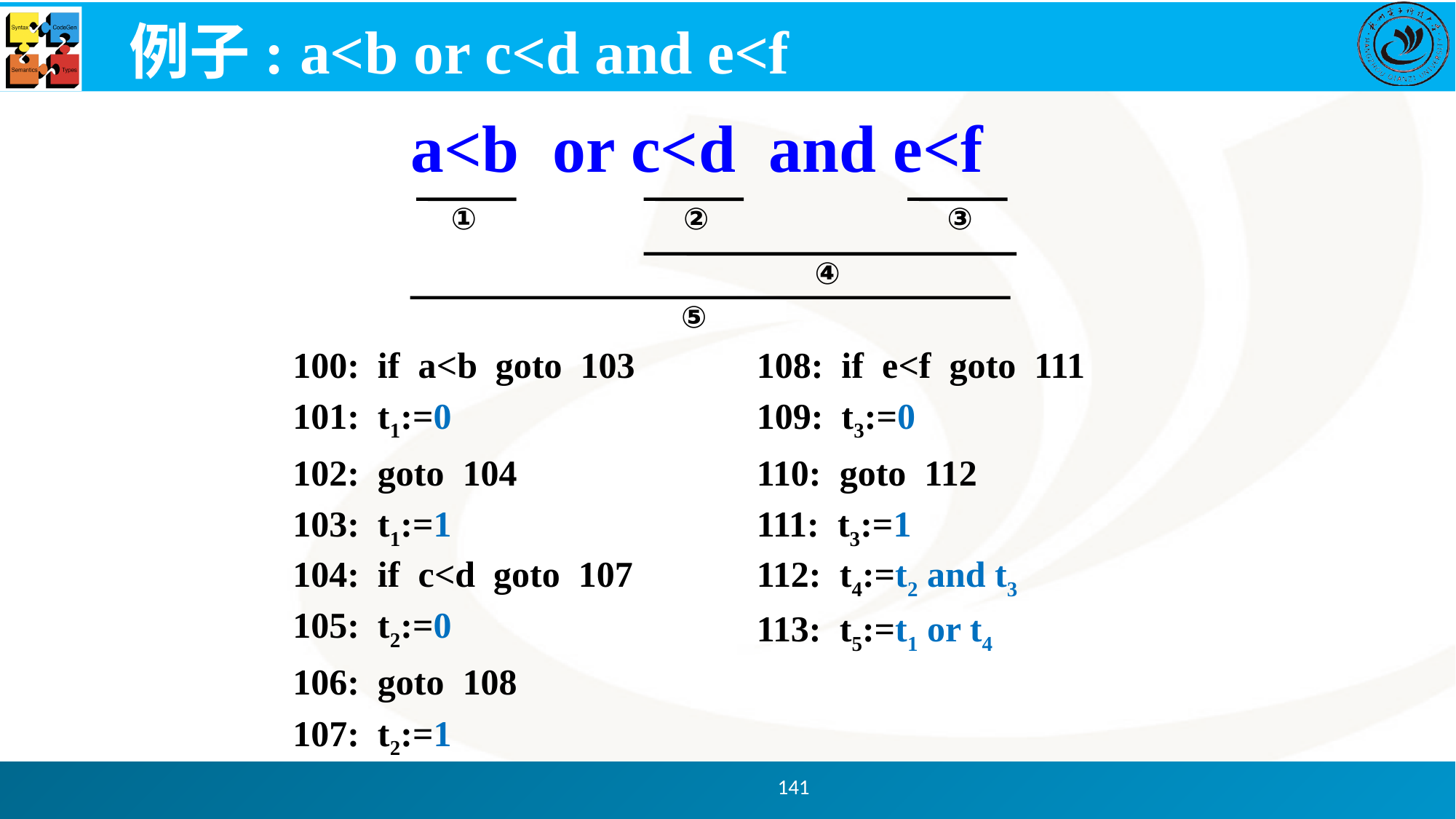

# 例子: a<b or c<d and e<f
a<b  or c<d  and e<f
①

②

③

④

⑤

100:  if  a<b  goto  103
101:  t1:=0
102:  goto  104
103:  t1:=1
108:  if  e<f  goto  111
109:  t3:=0
110:  goto  112
111:  t3:=1
104:  if  c<d  goto  107
105:  t2:=0
106:  goto  108
107:  t2:=1
112:  t4:=t2 and t3
113:  t5:=t1 or t4
141